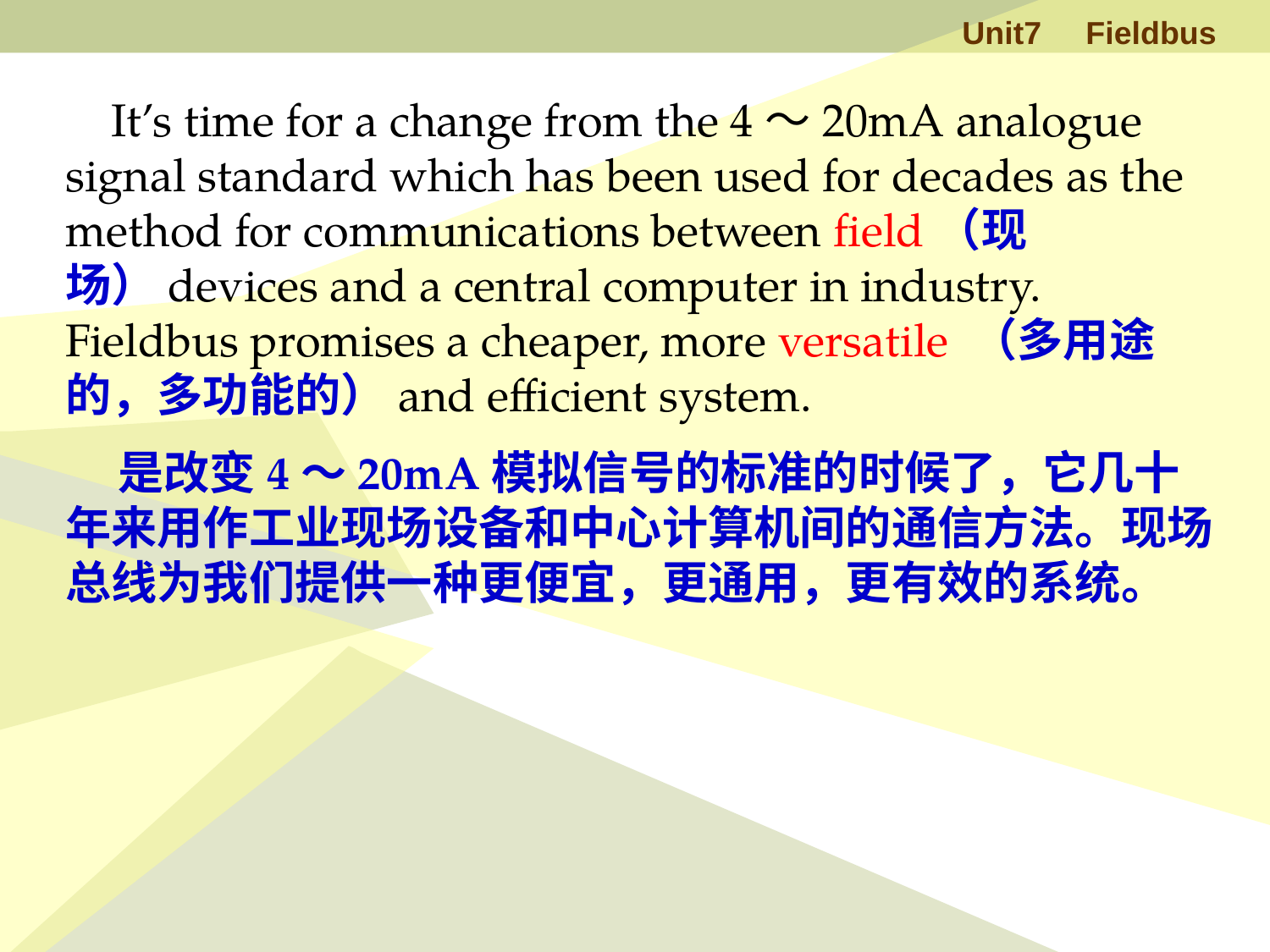

It’s time for a change from the 4～20mA analogue signal standard which has been used for decades as the method for communications between field（现场）devices and a central computer in industry. Fieldbus promises a cheaper, more versatile （多用途的，多功能的）and efficient system.
    是改变4～20mA模拟信号的标准的时候了，它几十年来用作工业现场设备和中心计算机间的通信方法。现场总线为我们提供一种更便宜，更通用，更有效的系统。